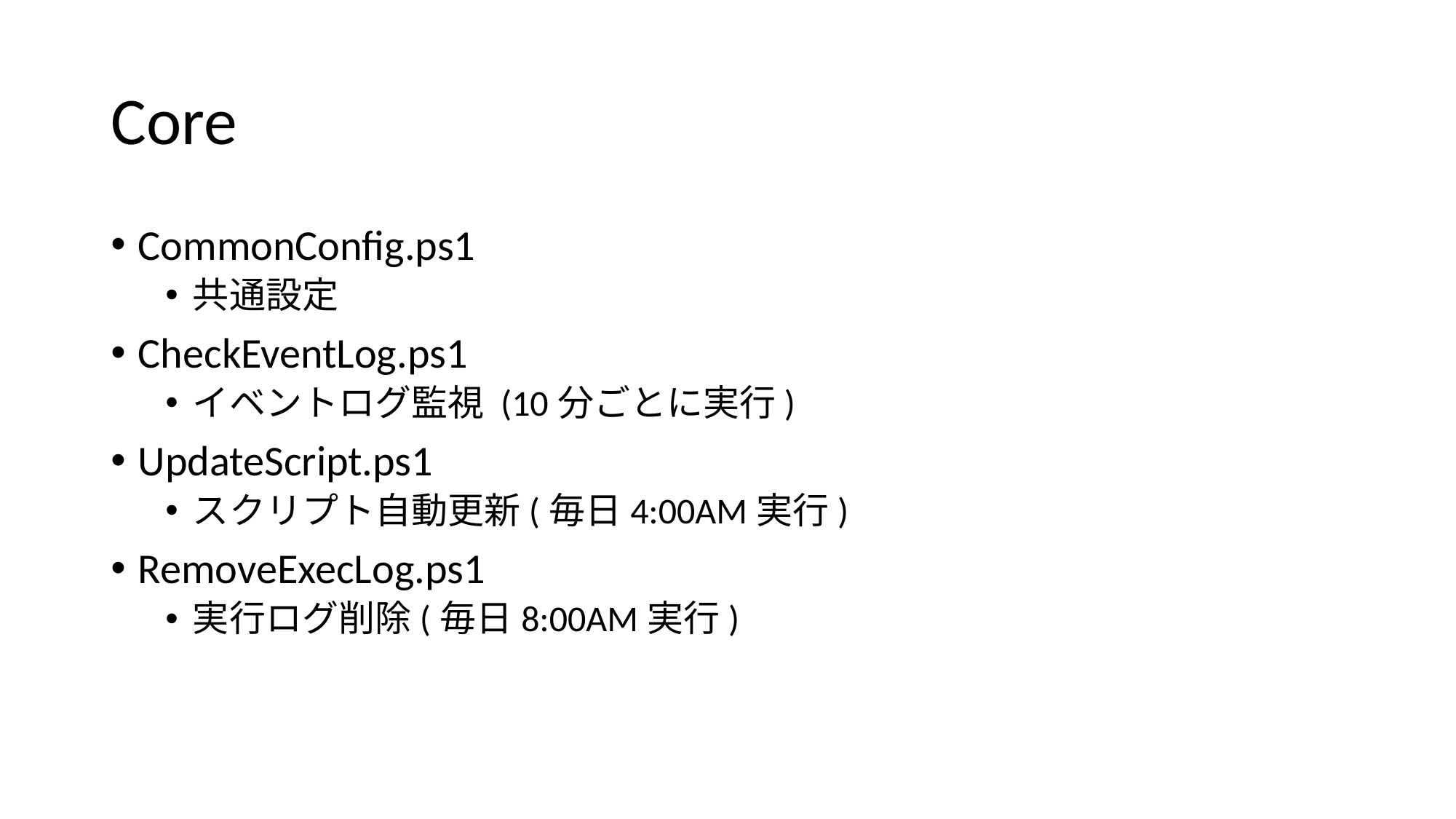

# Core
CommonConfig.ps1
共通設定
CheckEventLog.ps1
イベントログ監視 (10分ごとに実行)
UpdateScript.ps1
スクリプト自動更新(毎日4:00AM実行)
RemoveExecLog.ps1
実行ログ削除(毎日8:00AM実行)